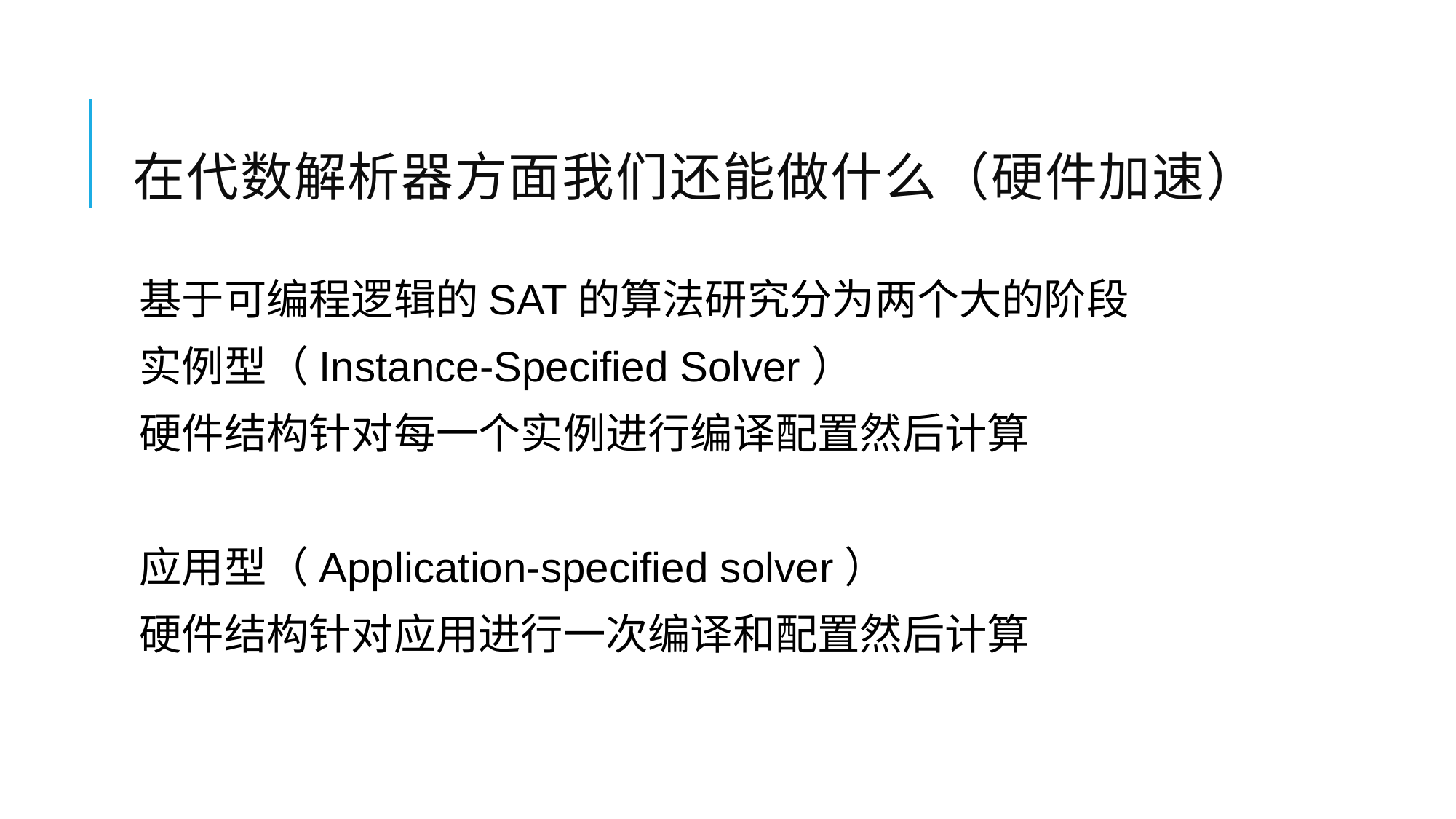

# 在代数解析器方面我们还能做什么（硬件加速）
基于可编程逻辑的SAT的算法研究分为两个大的阶段
实例型（Instance-Specified Solver）
硬件结构针对每一个实例进行编译配置然后计算

应用型（Application-specified solver）
硬件结构针对应用进行一次编译和配置然后计算